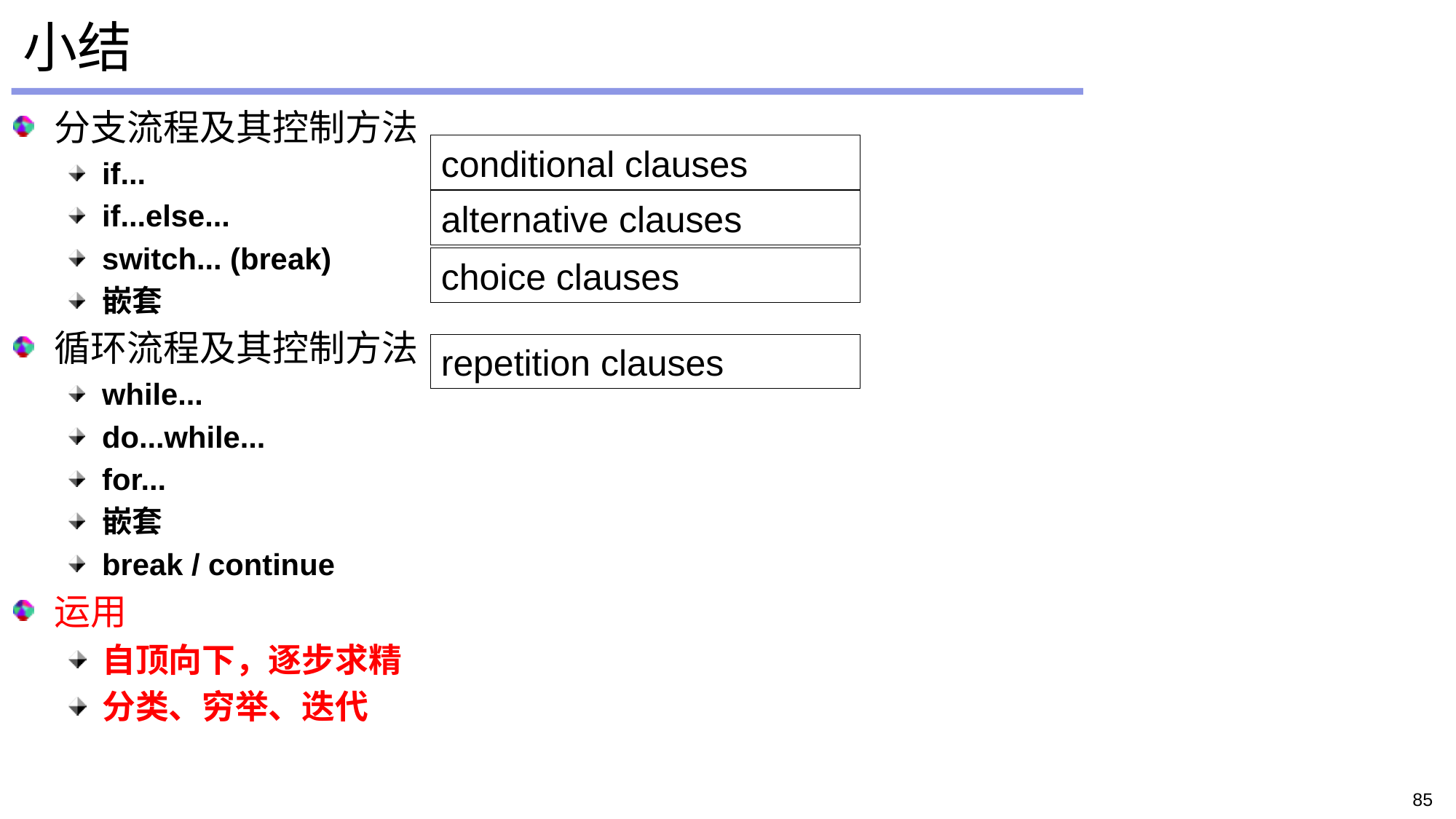

小结
分支流程及其控制方法
if...
if...else...
switch... (break)
嵌套
循环流程及其控制方法
while...
do...while...
for...
嵌套
break / continue
运用
自顶向下，逐步求精
分类、穷举、迭代

conditional clauses
alternative clauses
choice clauses
repetition clauses
85